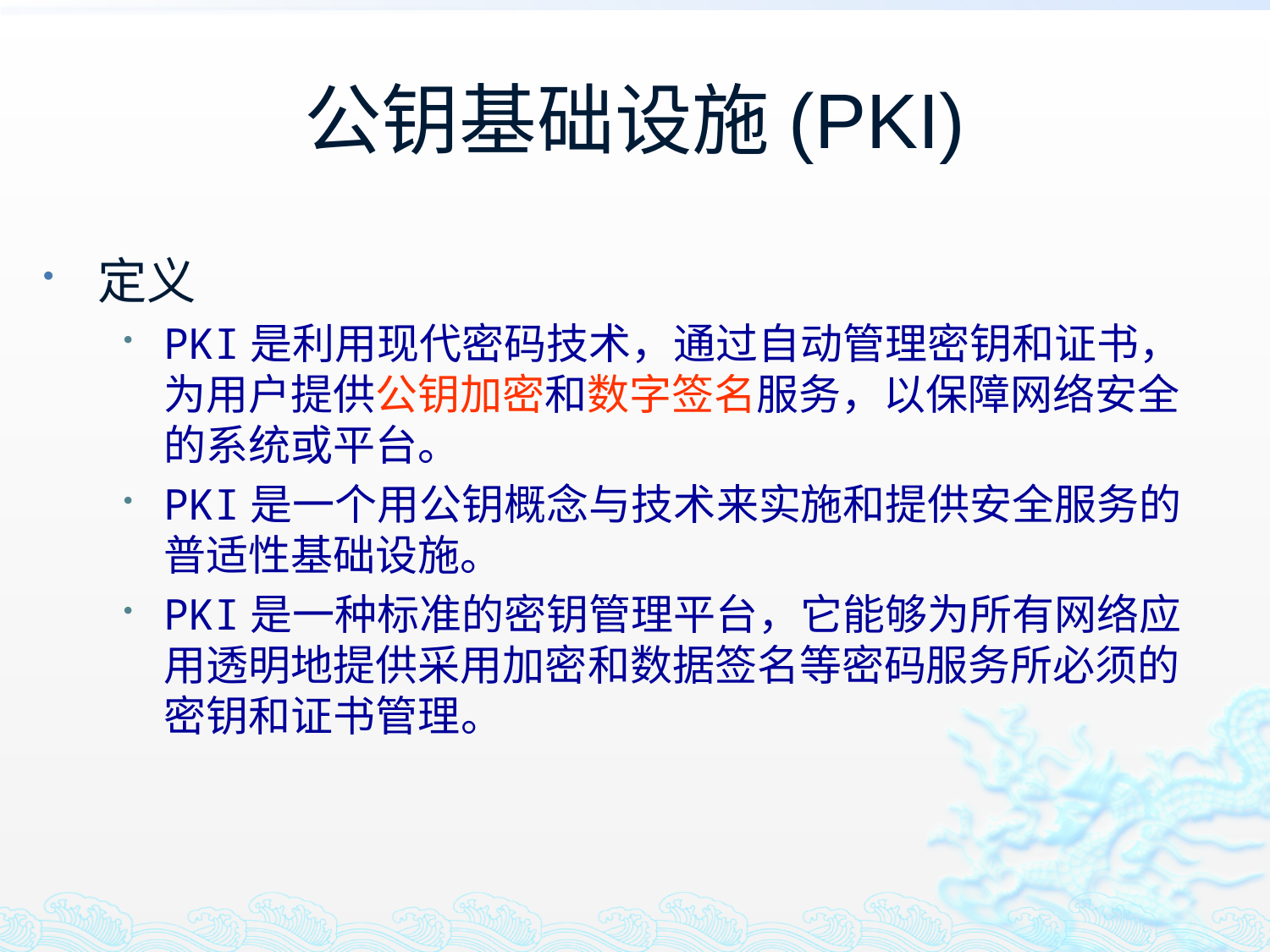

# 公钥基础设施(PKI)
定义
PKI是利用现代密码技术，通过自动管理密钥和证书，为用户提供公钥加密和数字签名服务，以保障网络安全的系统或平台。
PKI是一个用公钥概念与技术来实施和提供安全服务的普适性基础设施。
PKI是一种标准的密钥管理平台，它能够为所有网络应用透明地提供采用加密和数据签名等密码服务所必须的密钥和证书管理。